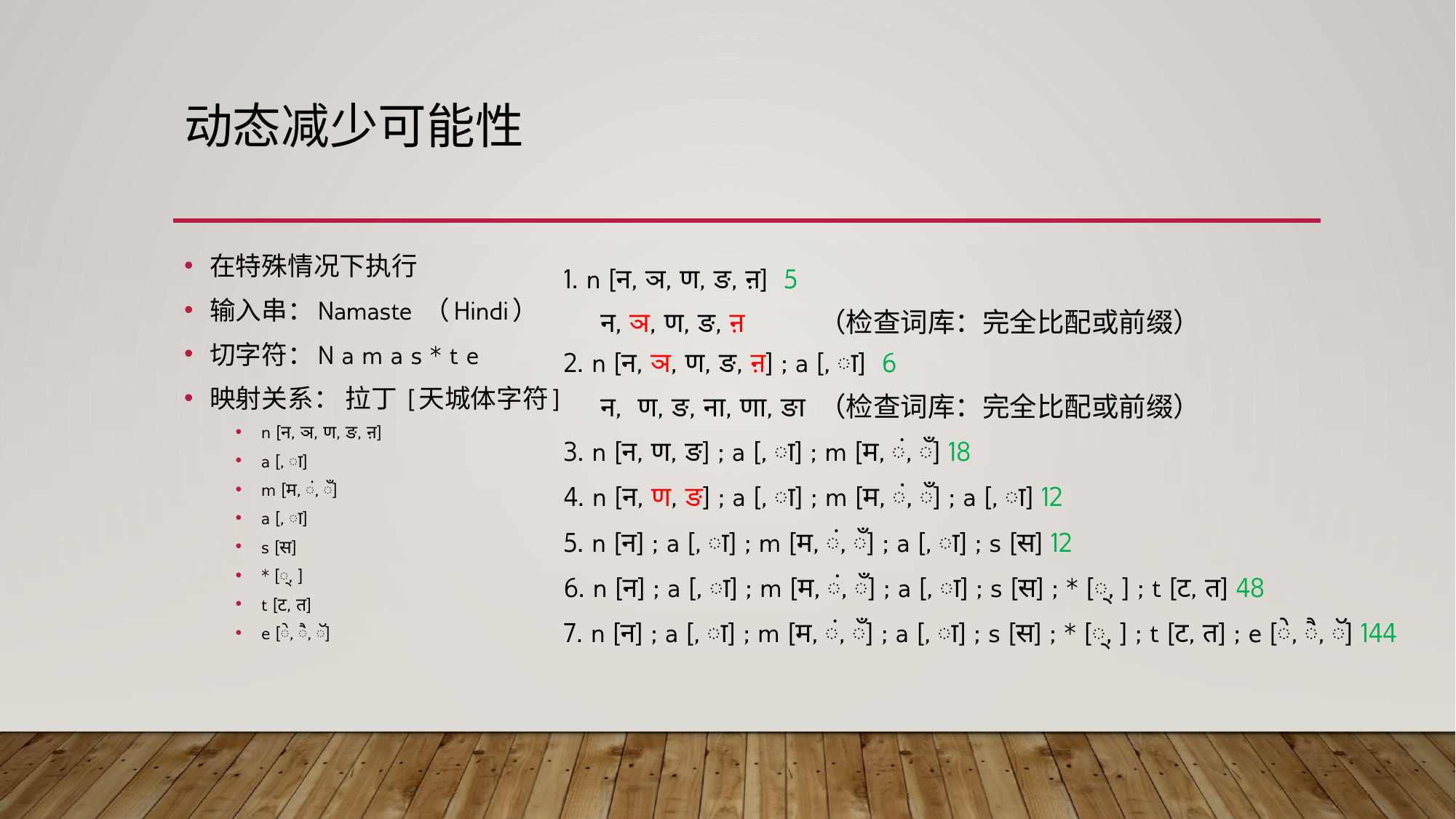

# 动态减少可能性
在特殊情况下执行
输入串：Namaste （Hindi）
切字符：N a m a s * t e
映射关系： 拉丁 [天城体字符]
n [न, ञ, ण, ङ, ऩ]
a [, ा]
m [म, ं, ँ]
a [, ा]
s [स]
* [्, ]
t [ट, त]
e [े, ै, ॅ]
1. n [न, ञ, ण, ङ, ऩ]  5
न, ञ, ण, ङ, ऩ	（检查词库：完全比配或前缀）

2. n [न, ञ, ण, ङ, ऩ] ; a [, ा]  6
न,  ण, ङ, ना, णा, ङा	（检查词库：完全比配或前缀）

3. n [न, ण, ङ] ; a [, ा] ; m [म, ं, ँ] 18
4. n [न, ण, ङ] ; a [, ा] ; m [म, ं, ँ] ; a [, ा] 12
5. n [न] ; a [, ा] ; m [म, ं, ँ] ; a [, ा] ; s [स] 12
6. n [न] ; a [, ा] ; m [म, ं, ँ] ; a [, ा] ; s [स] ; * [्, ] ; t [ट, त] 48
7. n [न] ; a [, ा] ; m [म, ं, ँ] ; a [, ा] ; s [स] ; * [्, ] ; t [ट, त] ; e [े, ै, ॅ] 144